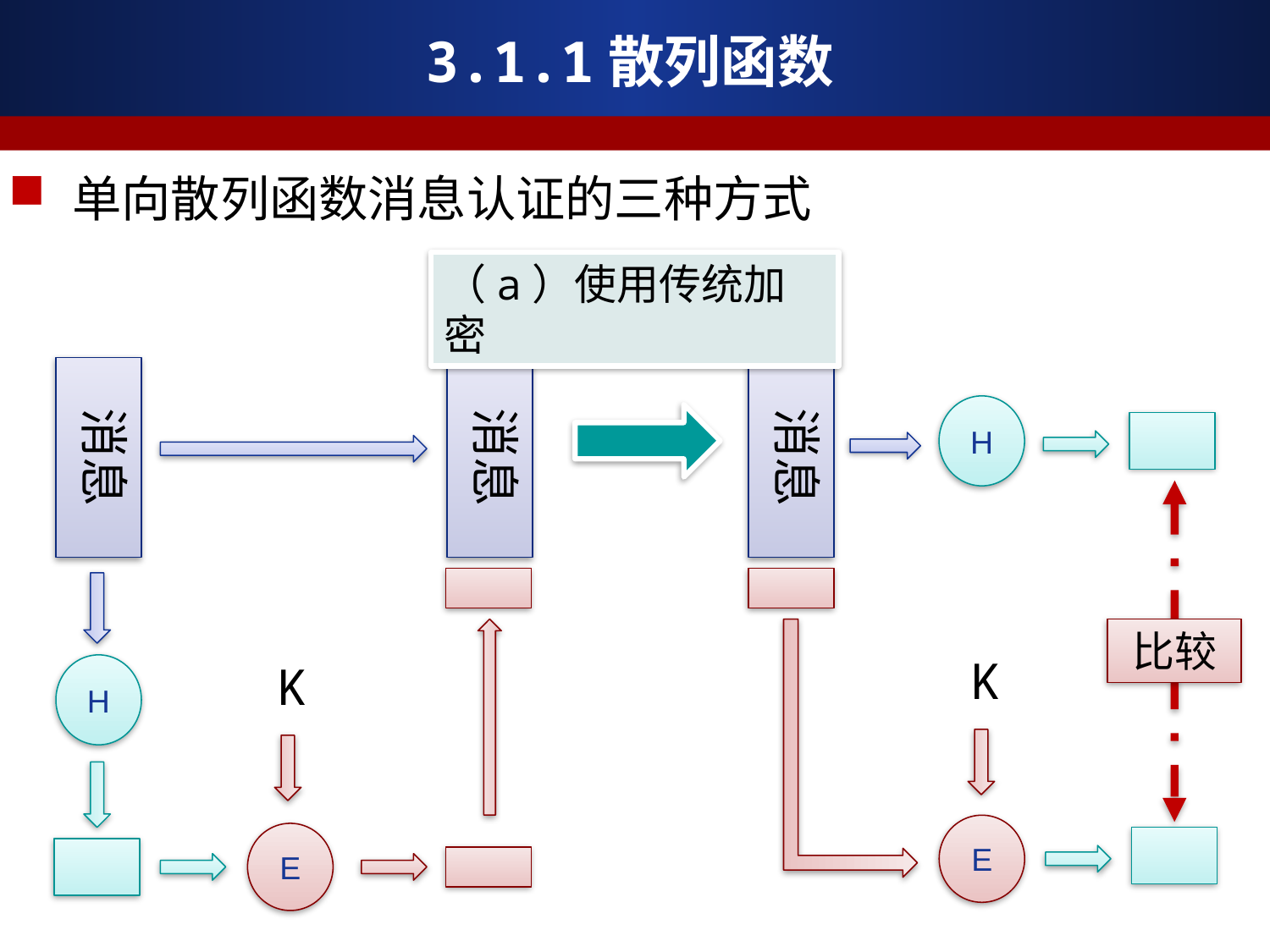

# 3.1.1散列函数
单向散列函数消息认证的三种方式
（a）使用传统加密
消息
消息
消息
H

比较
K
K
H

E
E